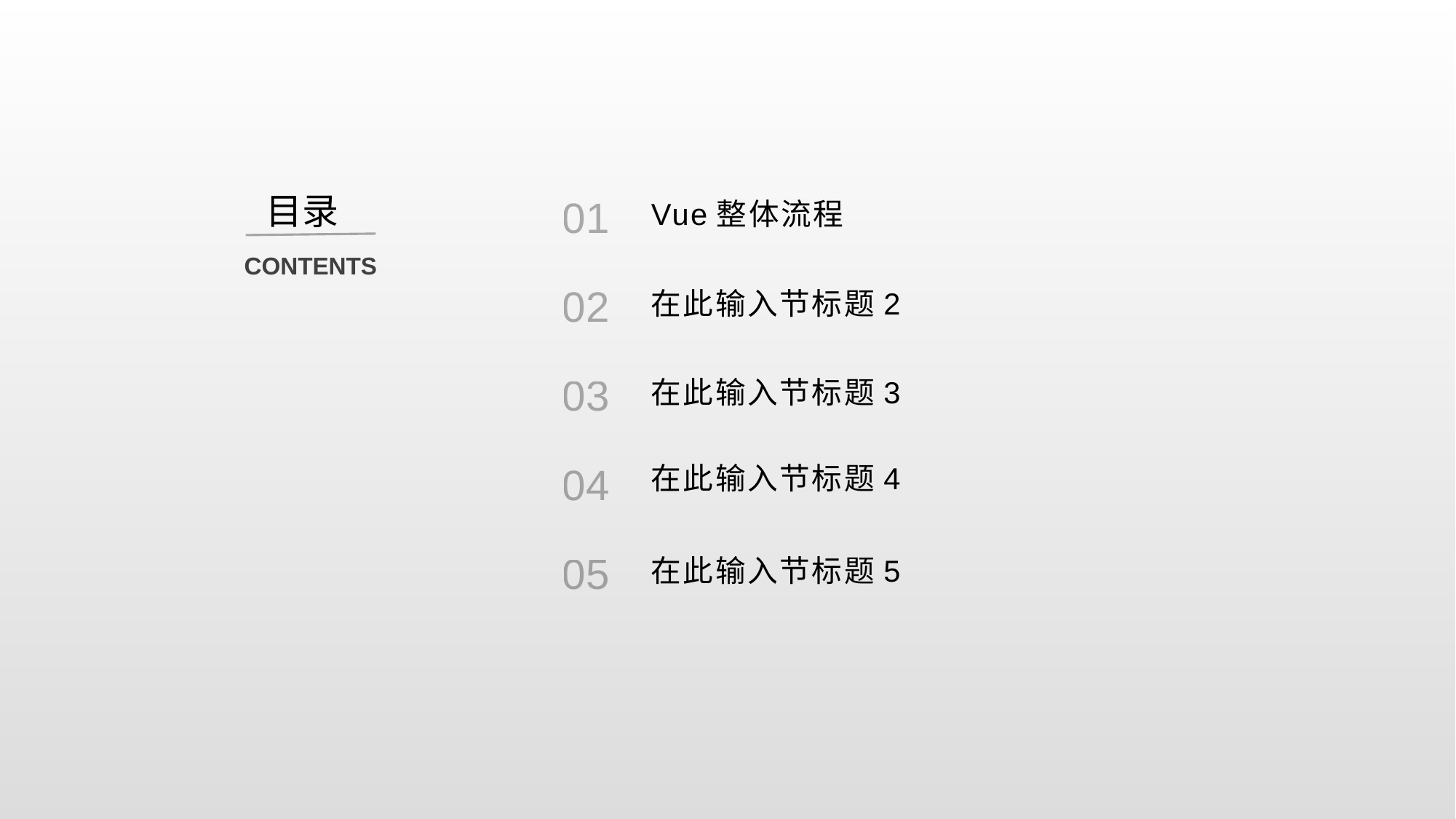

目录
01
Vue整体流程
CONTENTS
02
在此输入节标题2
03
在此输入节标题3
04
在此输入节标题4
05
在此输入节标题5